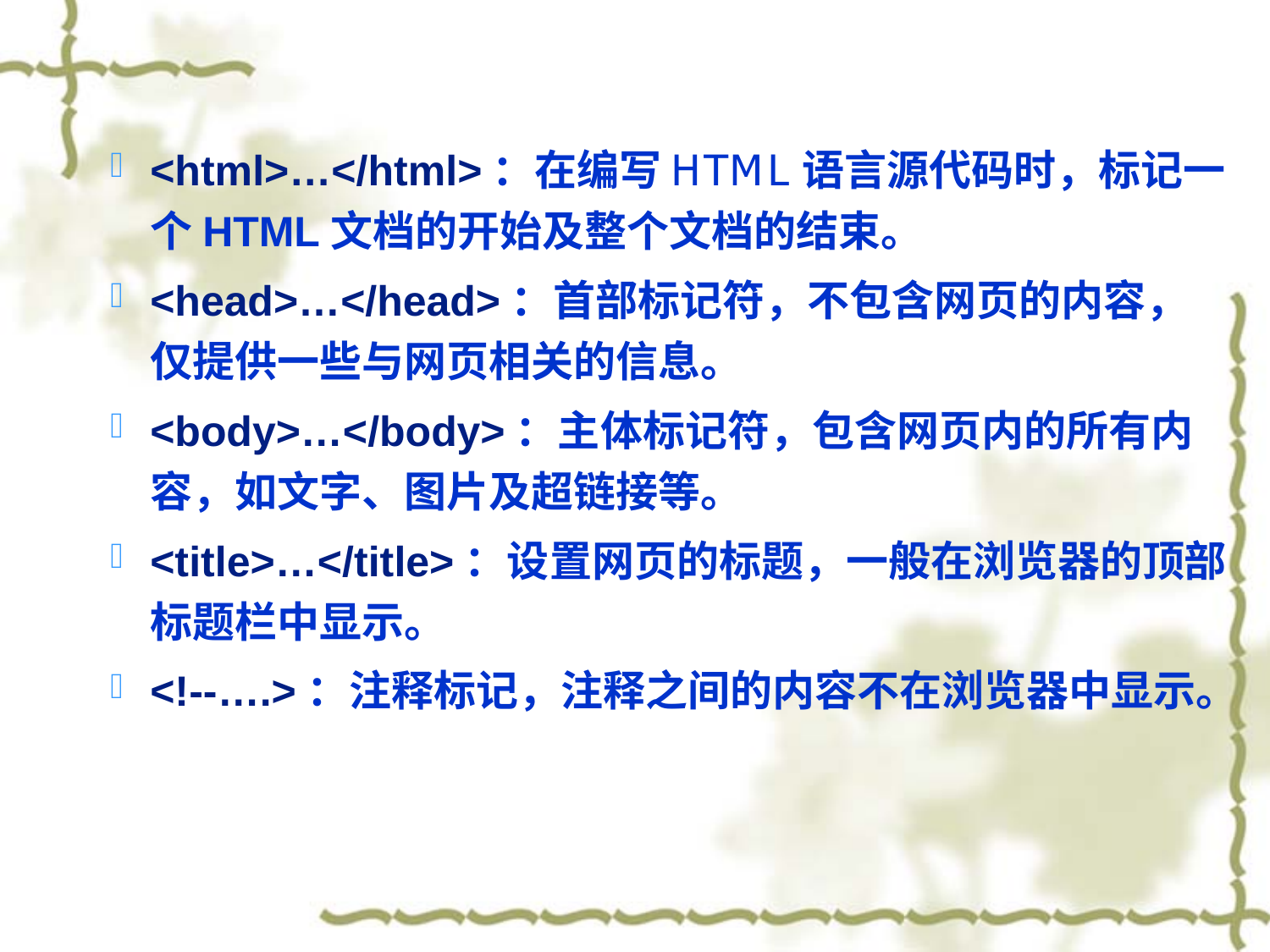

<html>…</html>：在编写HTML语言源代码时，标记一个HTML文档的开始及整个文档的结束。
<head>…</head>：首部标记符，不包含网页的内容，仅提供一些与网页相关的信息。
<body>…</body>：主体标记符，包含网页内的所有内容，如文字、图片及超链接等。
<title>…</title>：设置网页的标题，一般在浏览器的顶部标题栏中显示。
<!--….>：注释标记，注释之间的内容不在浏览器中显示。